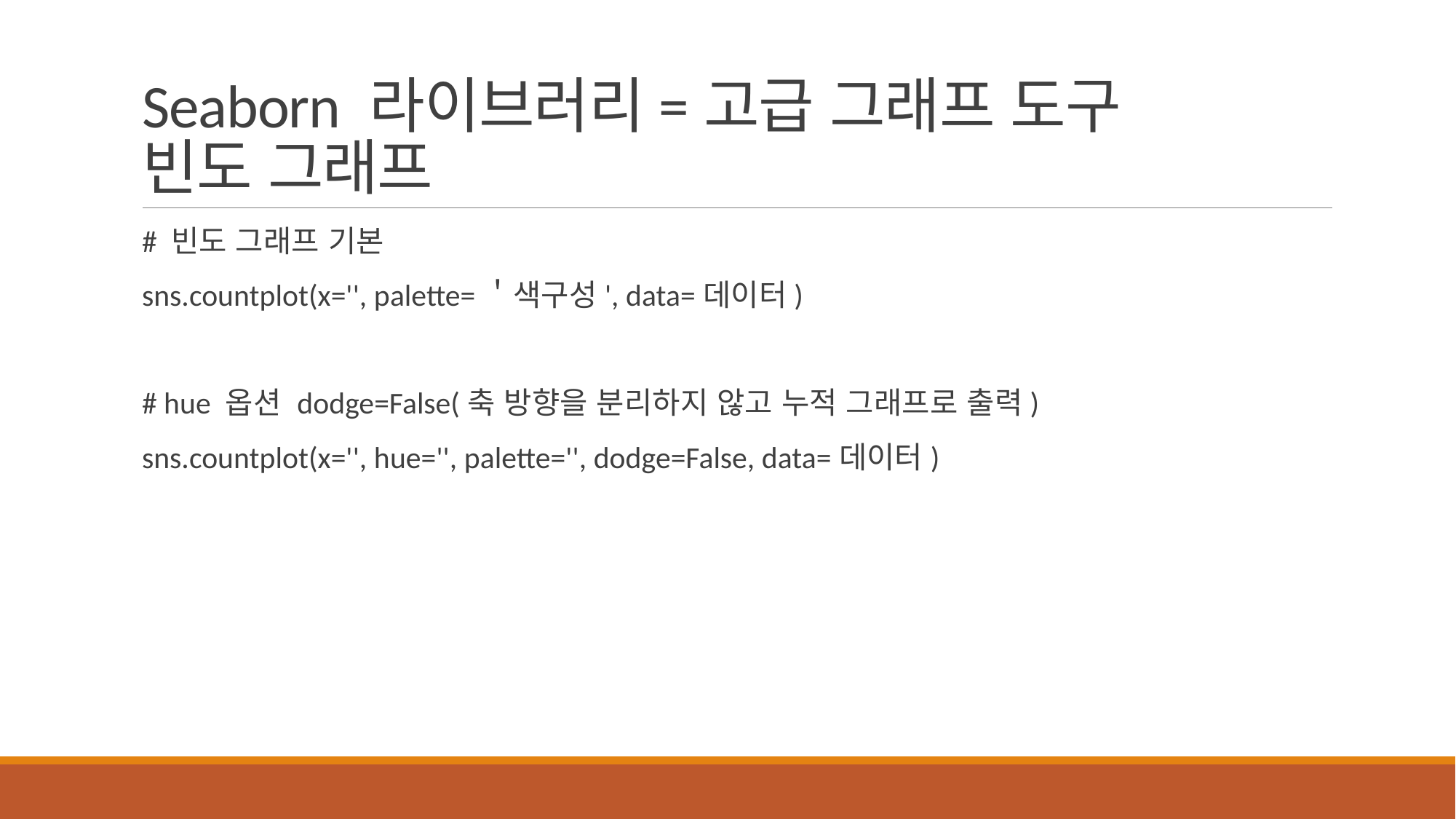

# Seaborn 라이브러리=고급 그래프 도구 빈도 그래프
# 빈도 그래프 기본
sns.countplot(x='', palette=＇색구성', data=데이터)

# hue 옵션 dodge=False(축 방향을 분리하지 않고 누적 그래프로 출력)
sns.countplot(x='', hue='', palette='', dodge=False, data=데이터)